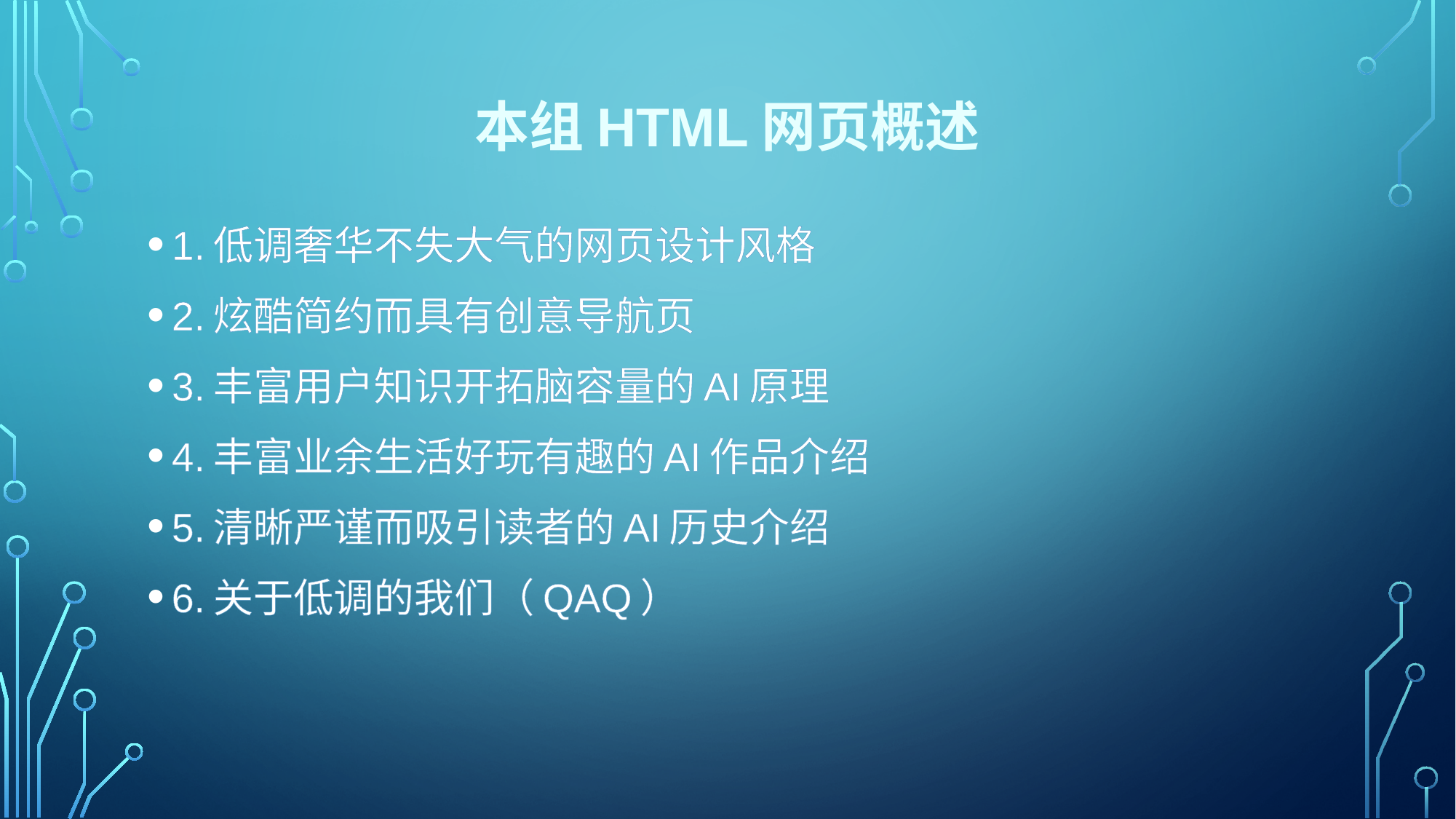

# 本组HTML网页概述
1.低调奢华不失大气的网页设计风格
2.炫酷简约而具有创意导航页
3.丰富用户知识开拓脑容量的AI原理
4.丰富业余生活好玩有趣的AI作品介绍
5.清晰严谨而吸引读者的AI历史介绍
6.关于低调的我们（QAQ）